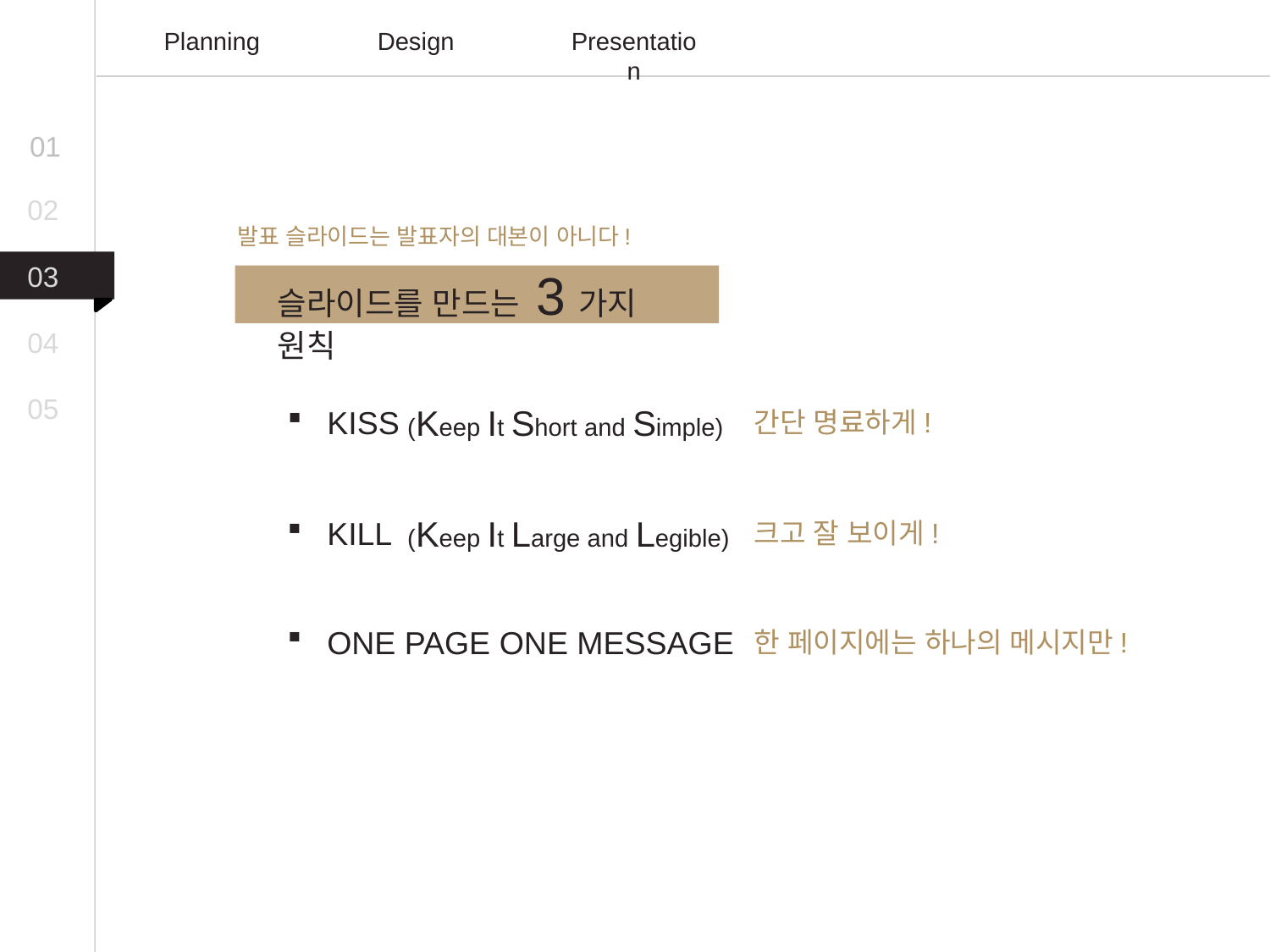

Planning
Design
Presentation
01
02
발표 슬라이드는 발표자의 대본이 아니다!

03
슬라이드를 만드는 3가지 원칙

04
05
(Keep It Short and Simple)
KISS
간단 명료하게!
(Keep It Large and Legible)
KILL
크고 잘 보이게!
ONE PAGE ONE MESSAGE
한 페이지에는 하나의 메시지만!